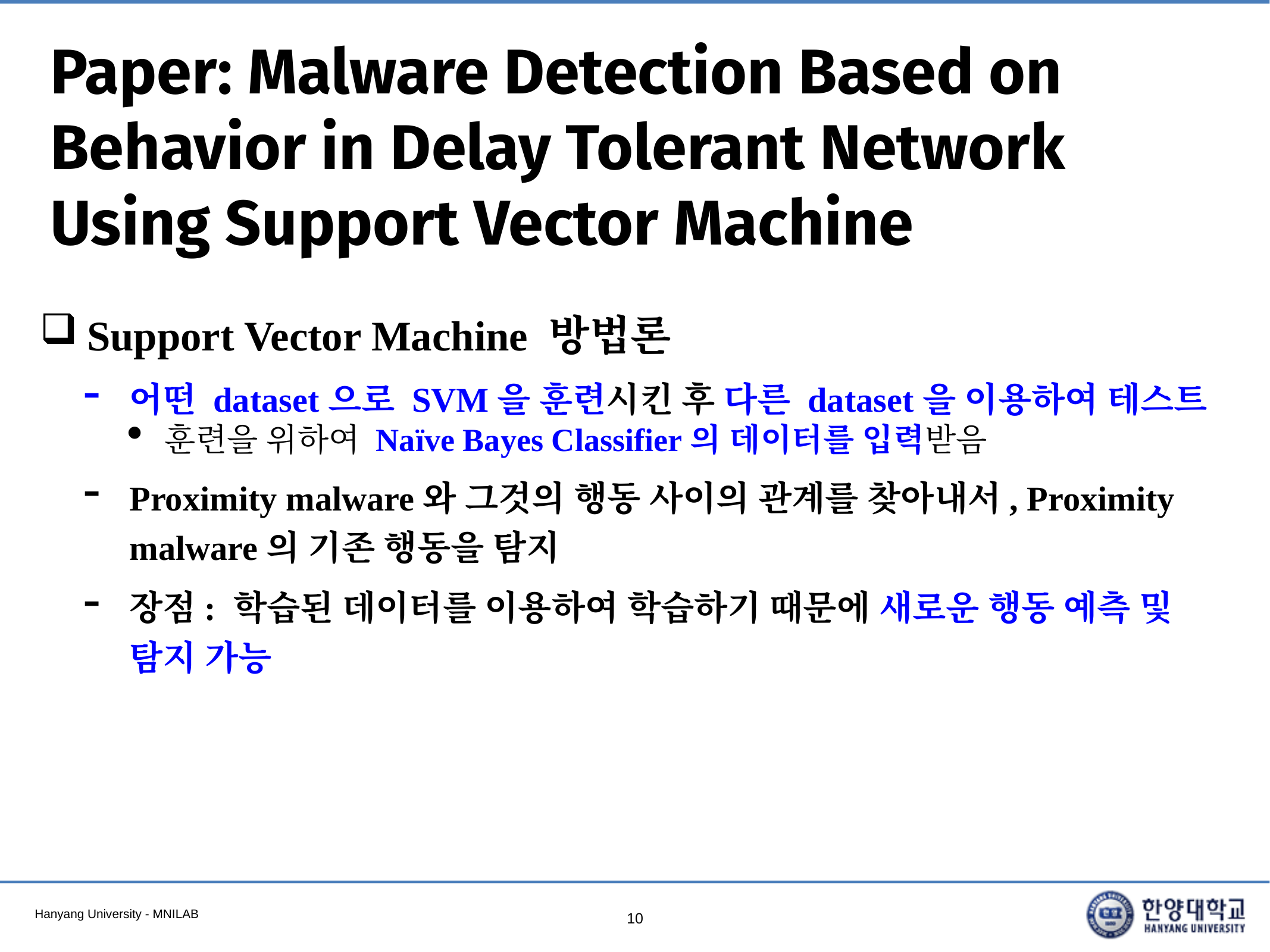

# Paper: Malware Detection Based on Behavior in Delay Tolerant Network Using Support Vector Machine
Support Vector Machine 방법론
어떤 dataset으로 SVM을 훈련시킨 후 다른 dataset을 이용하여 테스트
훈련을 위하여 Naïve Bayes Classifier의 데이터를 입력받음
Proximity malware와 그것의 행동 사이의 관계를 찾아내서, Proximity malware의 기존 행동을 탐지
장점: 학습된 데이터를 이용하여 학습하기 때문에 새로운 행동 예측 및 탐지 가능
10